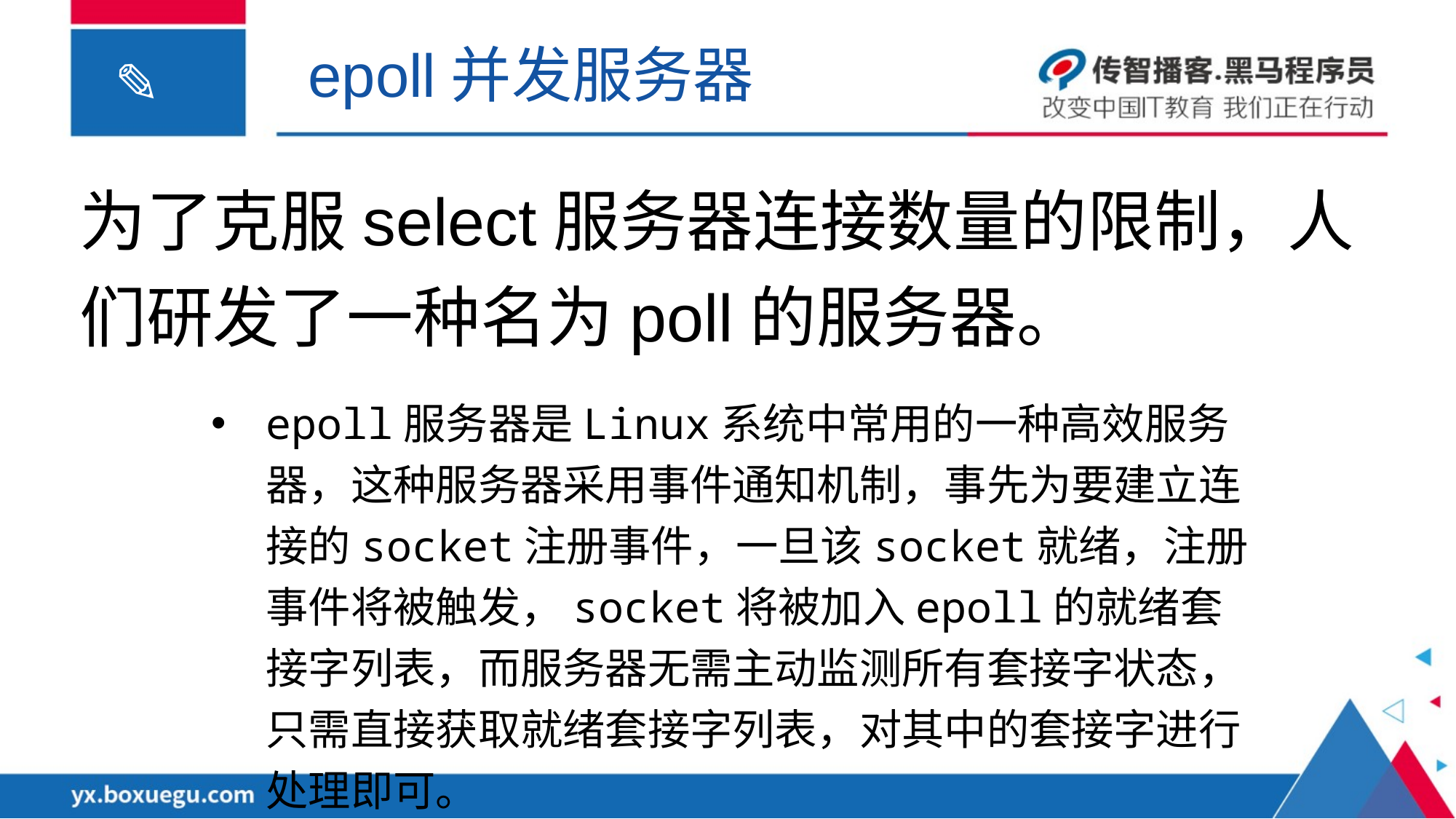

epoll并发服务器
为了克服select服务器连接数量的限制，人们研发了一种名为poll的服务器。
epoll服务器是Linux系统中常用的一种高效服务器，这种服务器采用事件通知机制，事先为要建立连接的socket注册事件，一旦该socket就绪，注册事件将被触发，socket将被加入epoll的就绪套接字列表，而服务器无需主动监测所有套接字状态，只需直接获取就绪套接字列表，对其中的套接字进行处理即可。